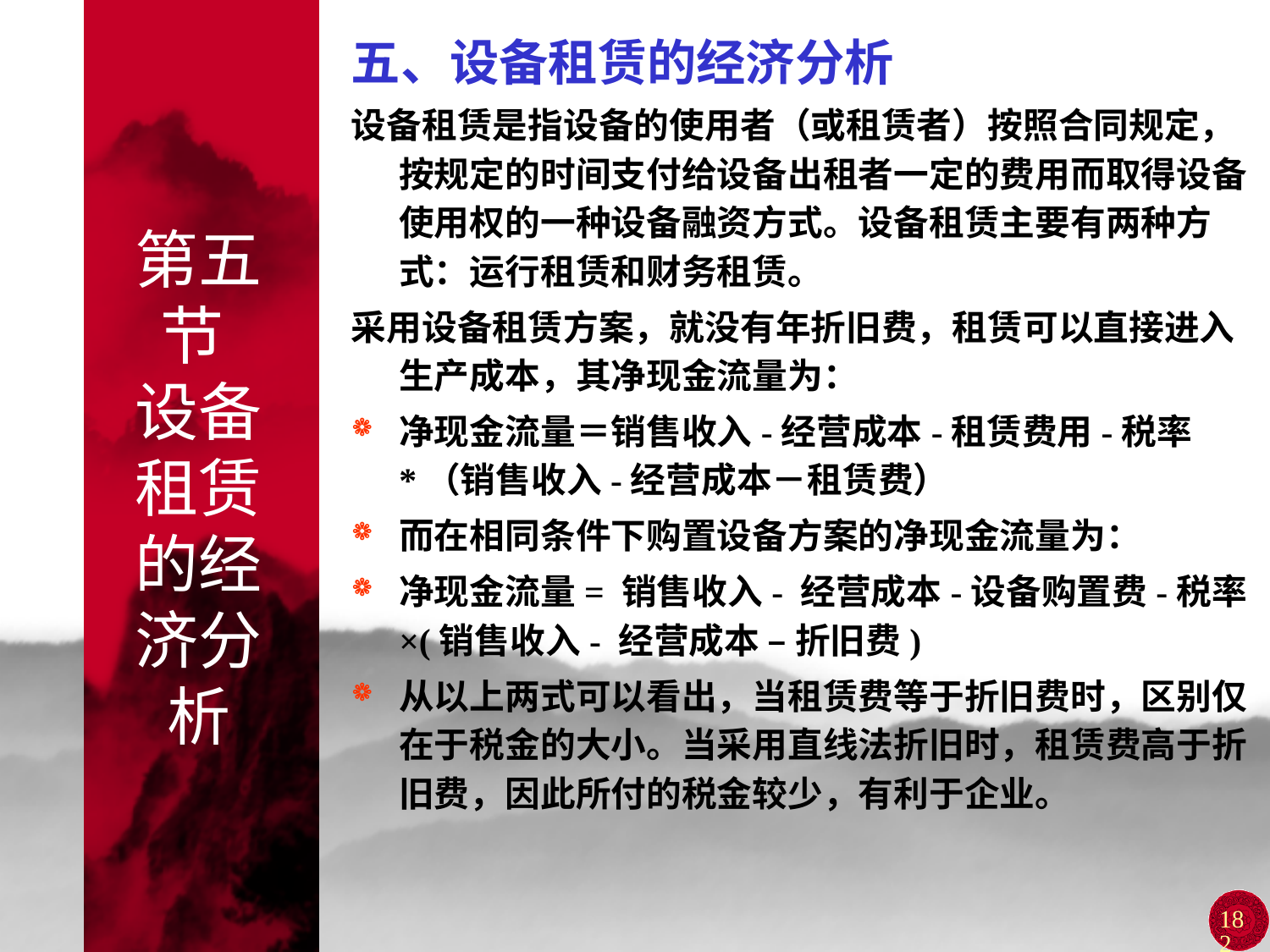

五、设备租赁的经济分析
设备租赁是指设备的使用者（或租赁者）按照合同规定，按规定的时间支付给设备出租者一定的费用而取得设备使用权的一种设备融资方式。设备租赁主要有两种方式：运行租赁和财务租赁。
采用设备租赁方案，就没有年折旧费，租赁可以直接进入生产成本，其净现金流量为：
净现金流量＝销售收入-经营成本-租赁费用-税率*（销售收入-经营成本－租赁费）
而在相同条件下购置设备方案的净现金流量为：
净现金流量= 销售收入- 经营成本-设备购置费-税率×(销售收入- 经营成本 – 折旧费)
从以上两式可以看出，当租赁费等于折旧费时，区别仅在于税金的大小。当采用直线法折旧时，租赁费高于折旧费，因此所付的税金较少，有利于企业。

# 第五节  设备租赁的经济分析
182